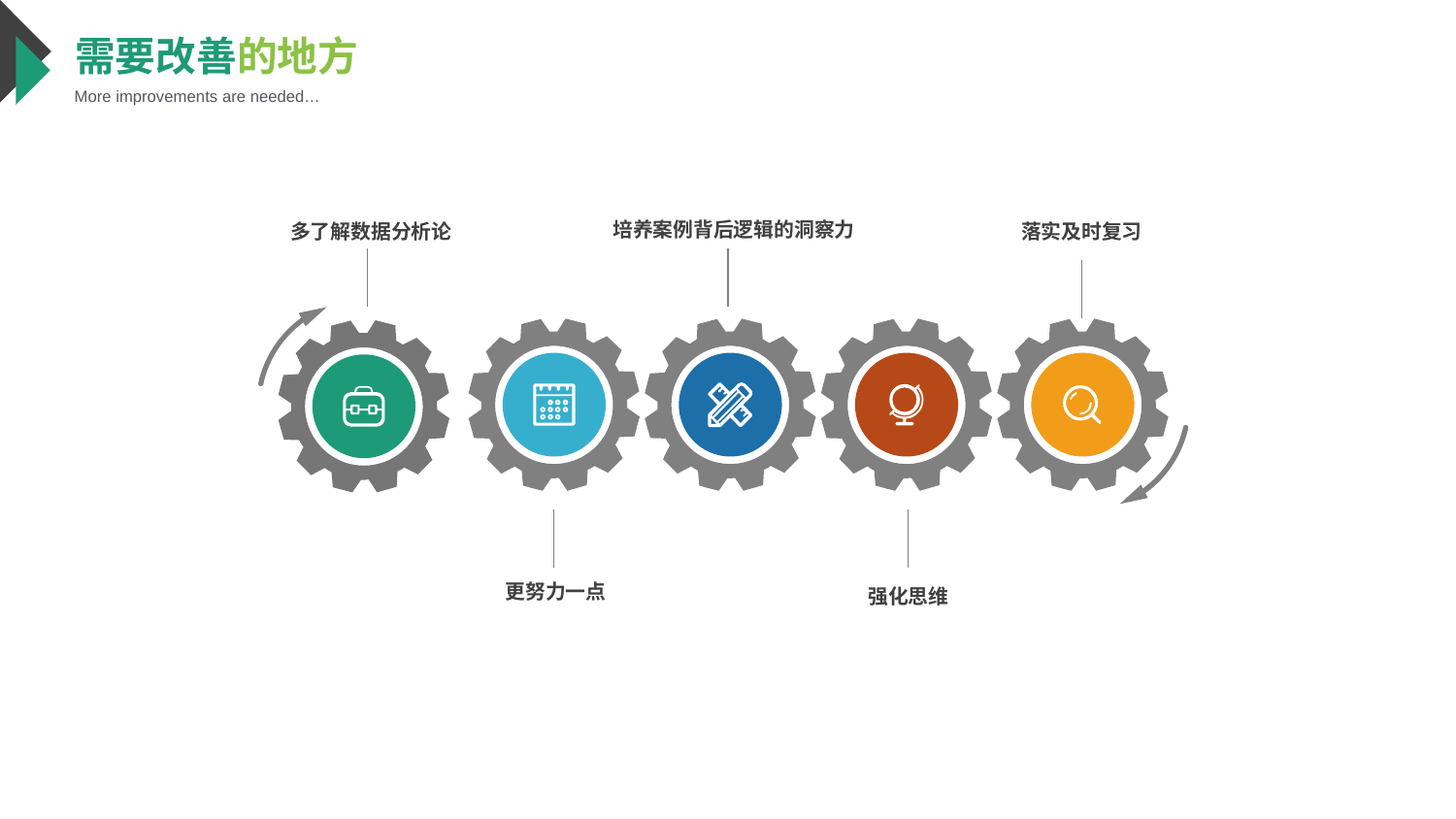

需要改善的地方

More improvements are needed…
培养案例背后逻辑的洞察力
多了解数据分析论
落实及时复习

更努力一点
强化思维